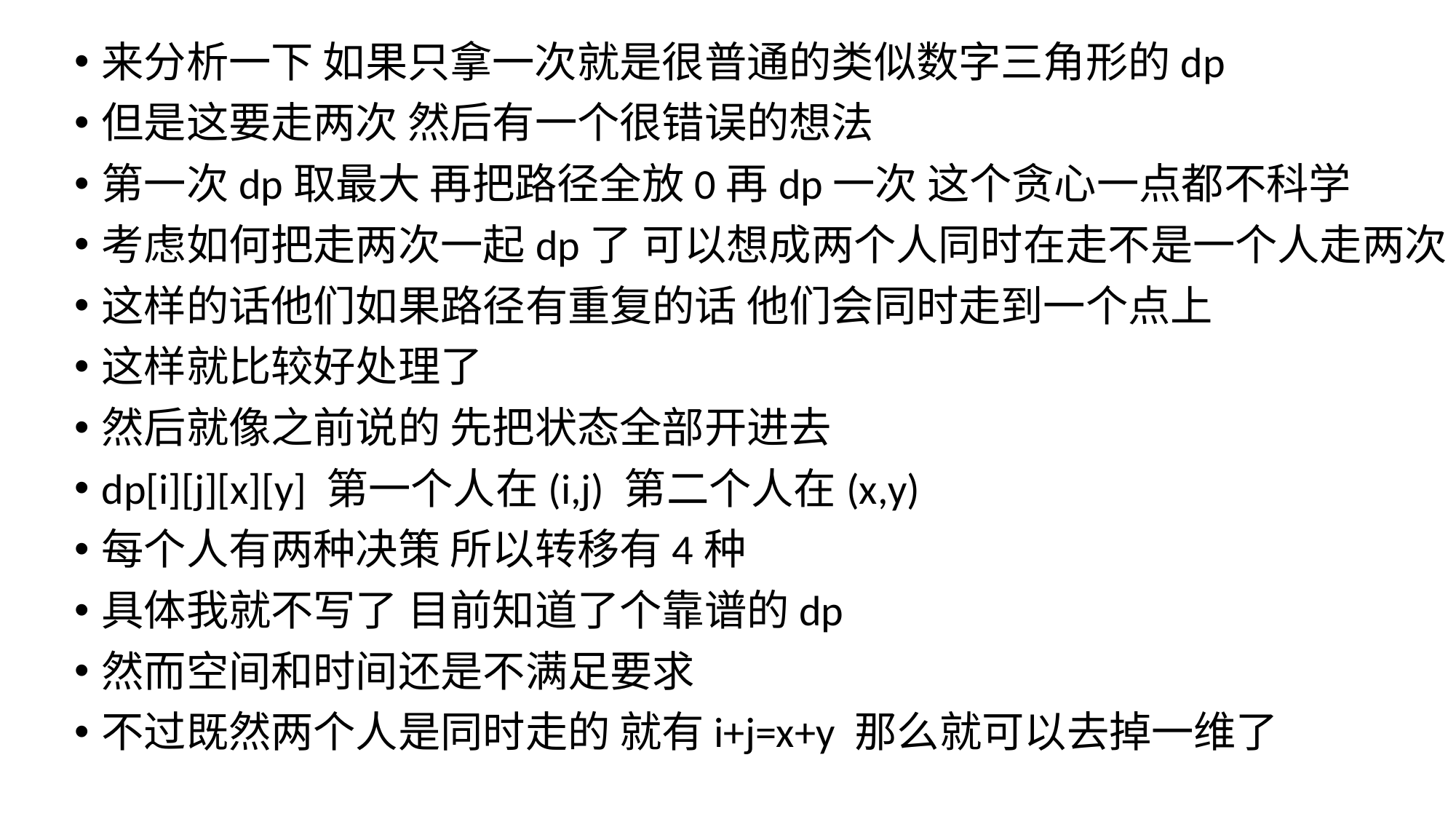

来分析一下 如果只拿一次就是很普通的类似数字三角形的dp
但是这要走两次 然后有一个很错误的想法
第一次dp取最大 再把路径全放0再dp一次 这个贪心一点都不科学
考虑如何把走两次一起dp了 可以想成两个人同时在走不是一个人走两次
这样的话他们如果路径有重复的话 他们会同时走到一个点上
这样就比较好处理了
然后就像之前说的 先把状态全部开进去
dp[i][j][x][y] 第一个人在(i,j) 第二个人在(x,y)
每个人有两种决策 所以转移有4种
具体我就不写了 目前知道了个靠谱的dp
然而空间和时间还是不满足要求
不过既然两个人是同时走的 就有i+j=x+y 那么就可以去掉一维了